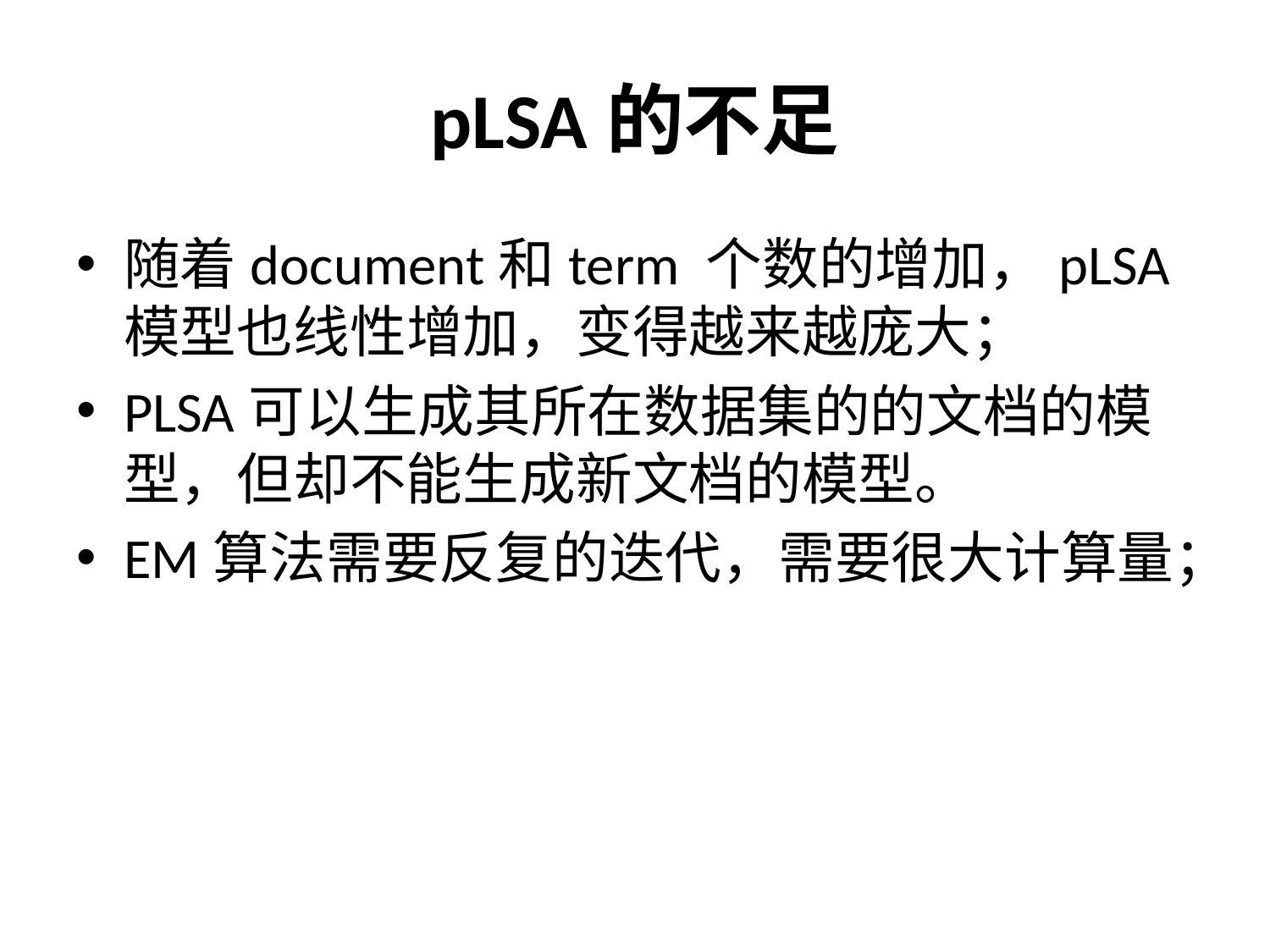

# pLSA的不足
随着document和term 个数的增加，pLSA模型也线性增加，变得越来越庞大；
PLSA可以生成其所在数据集的的文档的模型，但却不能生成新文档的模型。
EM算法需要反复的迭代，需要很大计算量；